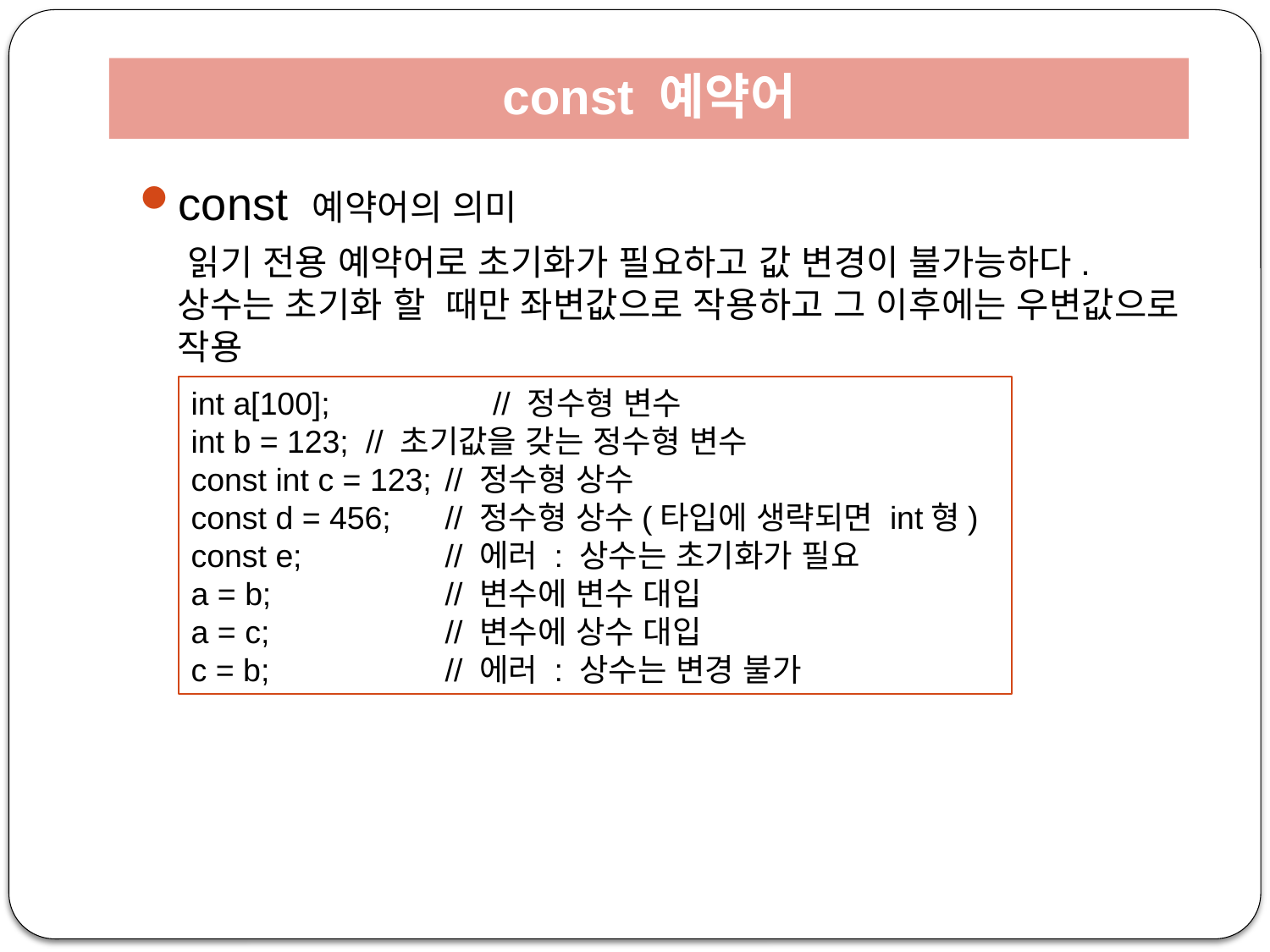

# const 예약어
const 예약어의 의미
    읽기 전용 예약어로 초기화가 필요하고 값 변경이 불가능하다. 상수는 초기화 할  때만 좌변값으로 작용하고 그 이후에는 우변값으로 작용

int a[100]; 		// 정수형 변수
int b = 123; 	// 초기값을 갖는 정수형 변수
const int c = 123; 	// 정수형 상수
const d = 456; 	// 정수형 상수(타입에 생략되면 int형)
const e; 		// 에러 : 상수는 초기화가 필요
a = b; 		// 변수에 변수 대입
a = c; 		// 변수에 상수 대입
c = b; 		// 에러 : 상수는 변경 불가